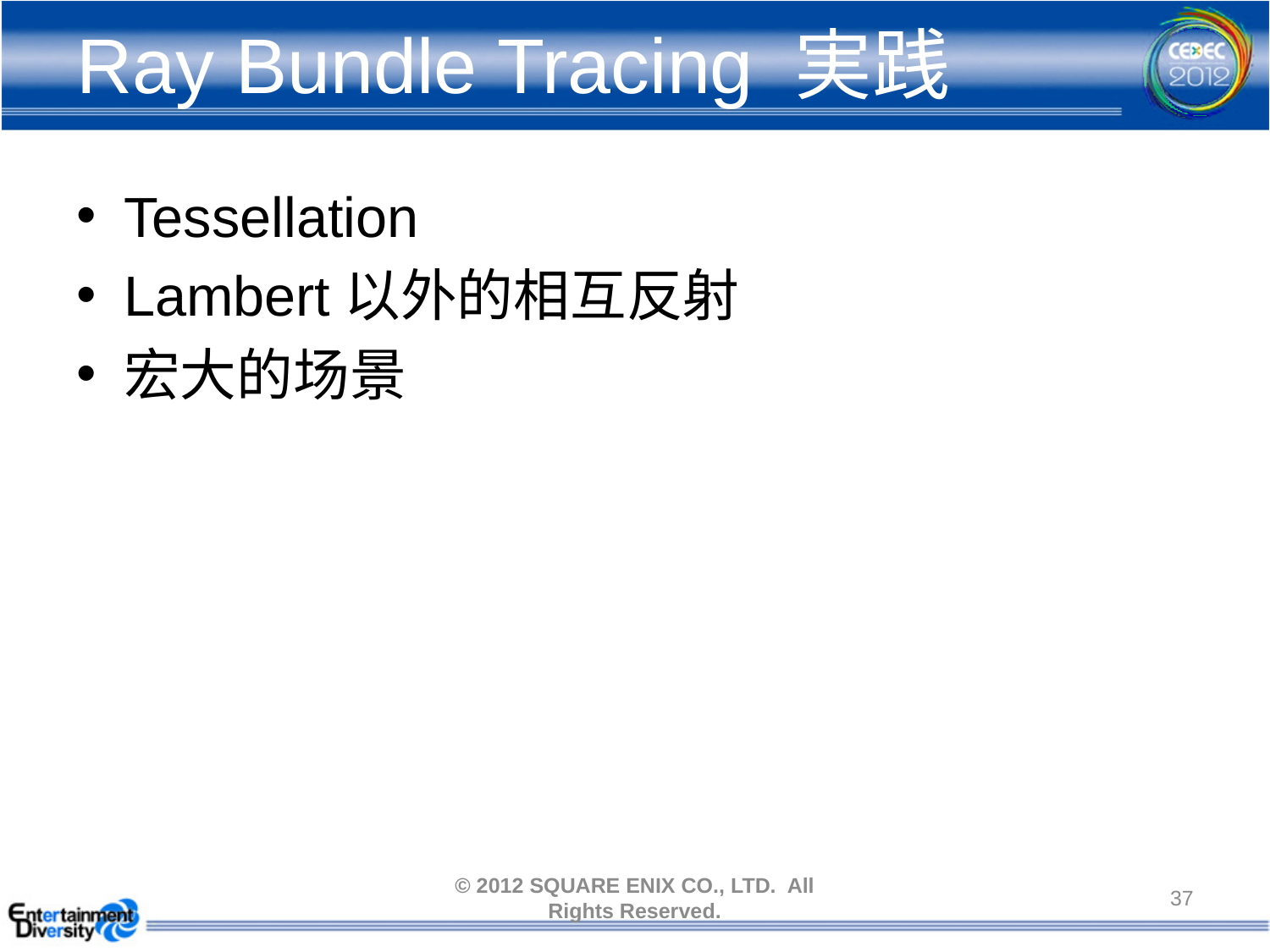

# Ray Bundle Tracing 実践
Tessellation
Lambert以外的相互反射
宏大的场景
© 2012 SQUARE ENIX CO., LTD.  All Rights Reserved.
37